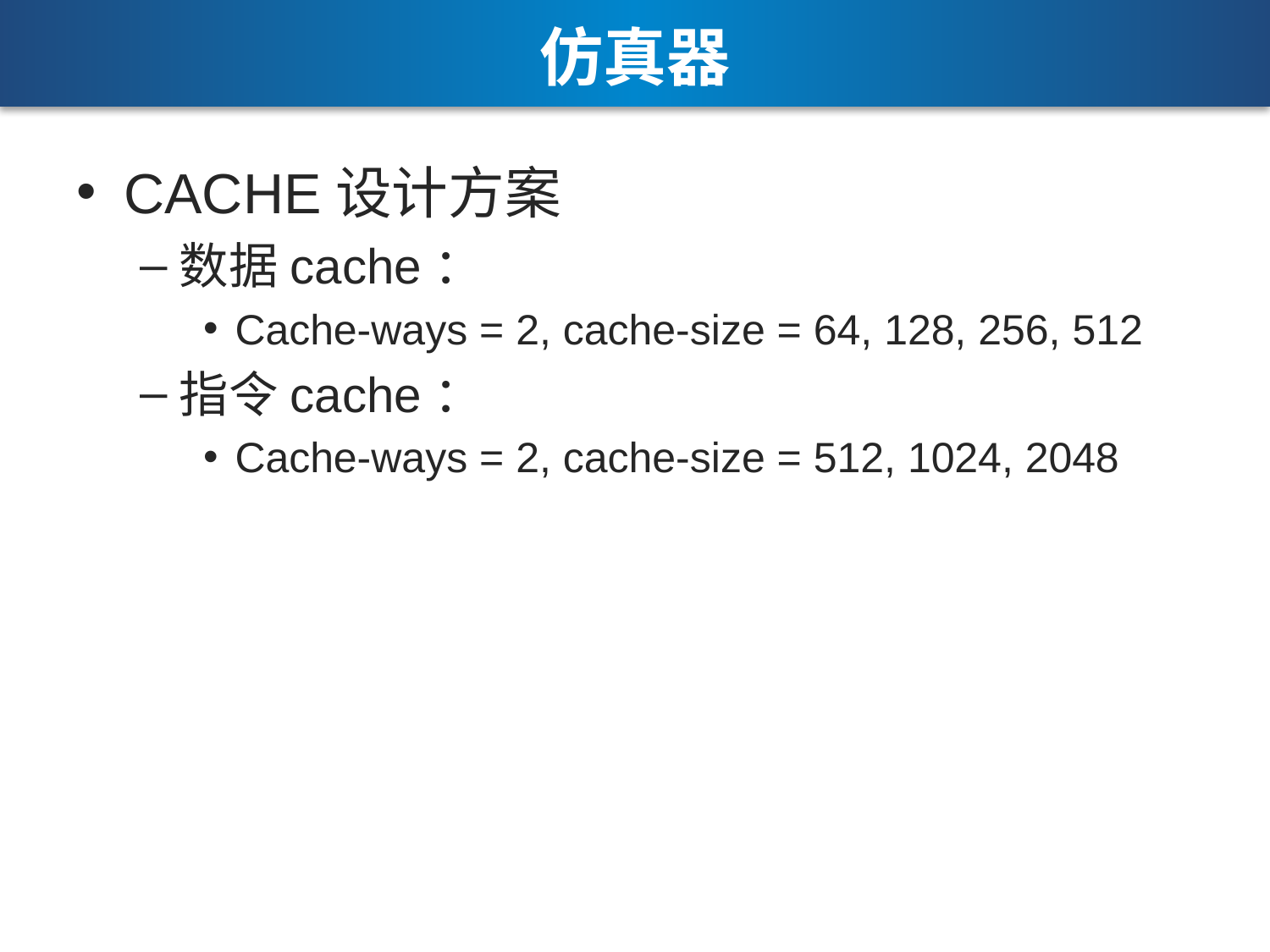

# 仿真器
CACHE设计方案
数据cache：
Cache-ways = 2, cache-size = 64, 128, 256, 512
指令cache：
Cache-ways = 2, cache-size = 512, 1024, 2048
8